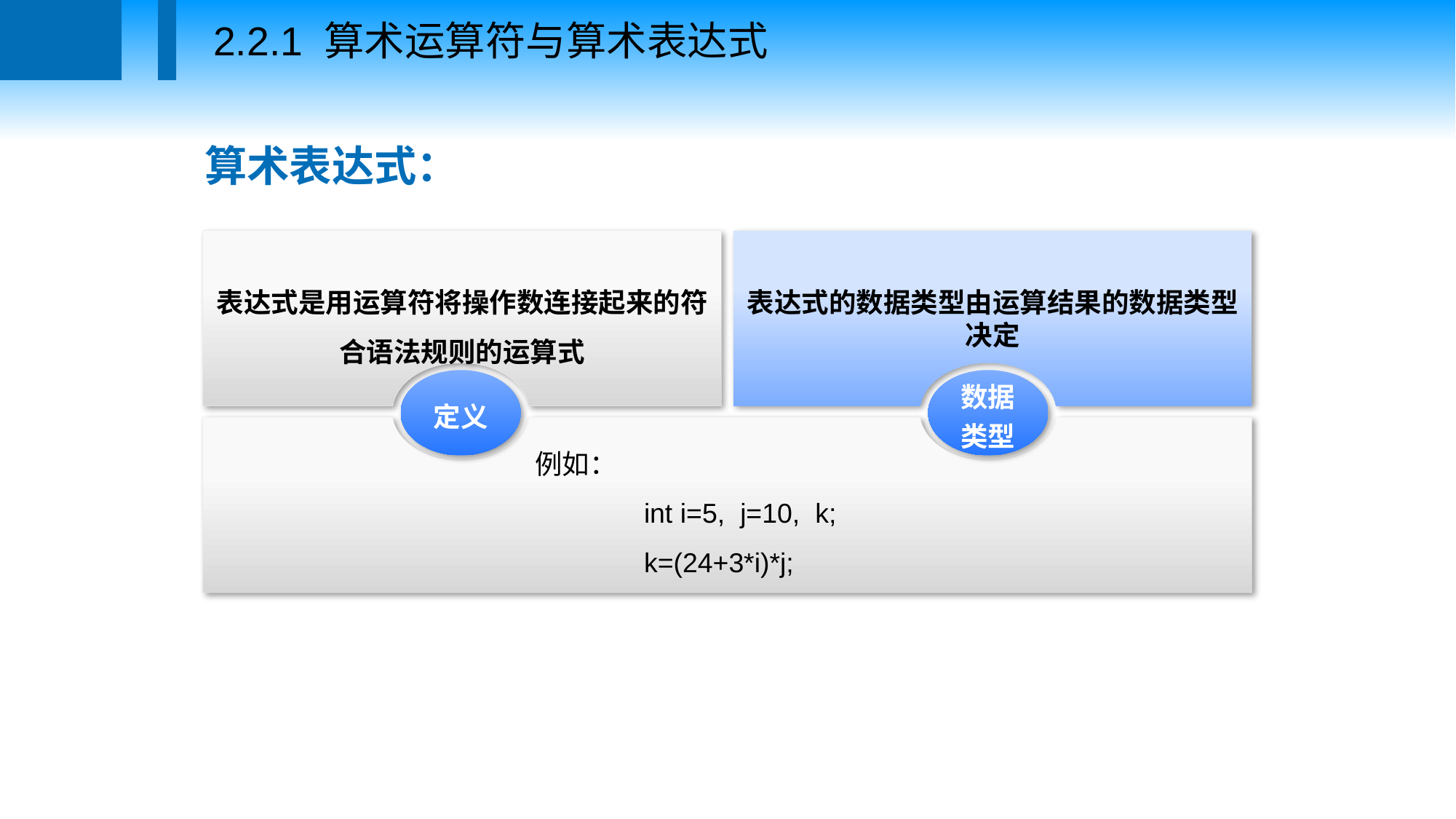

2.2.1 算术运算符与算术表达式
算术表达式：
表达式是用运算符将操作数连接起来的符合语法规则的运算式
表达式的数据类型由运算结果的数据类型决定
定义
数据
类型

例如：
int i=5,  j=10,  k;
k=(24+3*i)*j;